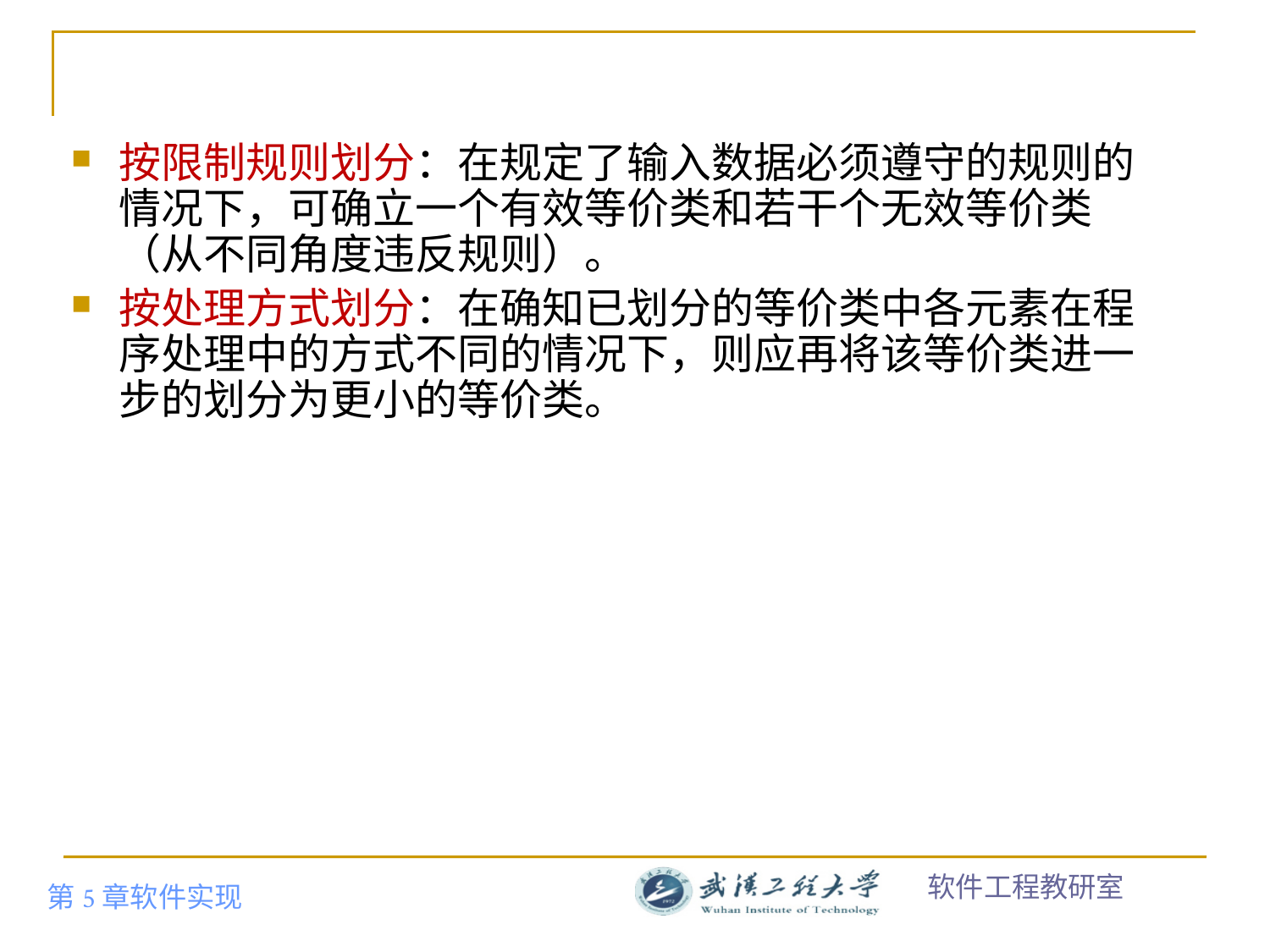

按限制规则划分：在规定了输入数据必须遵守的规则的情况下，可确立一个有效等价类和若干个无效等价类（从不同角度违反规则）。
按处理方式划分：在确知已划分的等价类中各元素在程序处理中的方式不同的情况下，则应再将该等价类进一步的划分为更小的等价类。